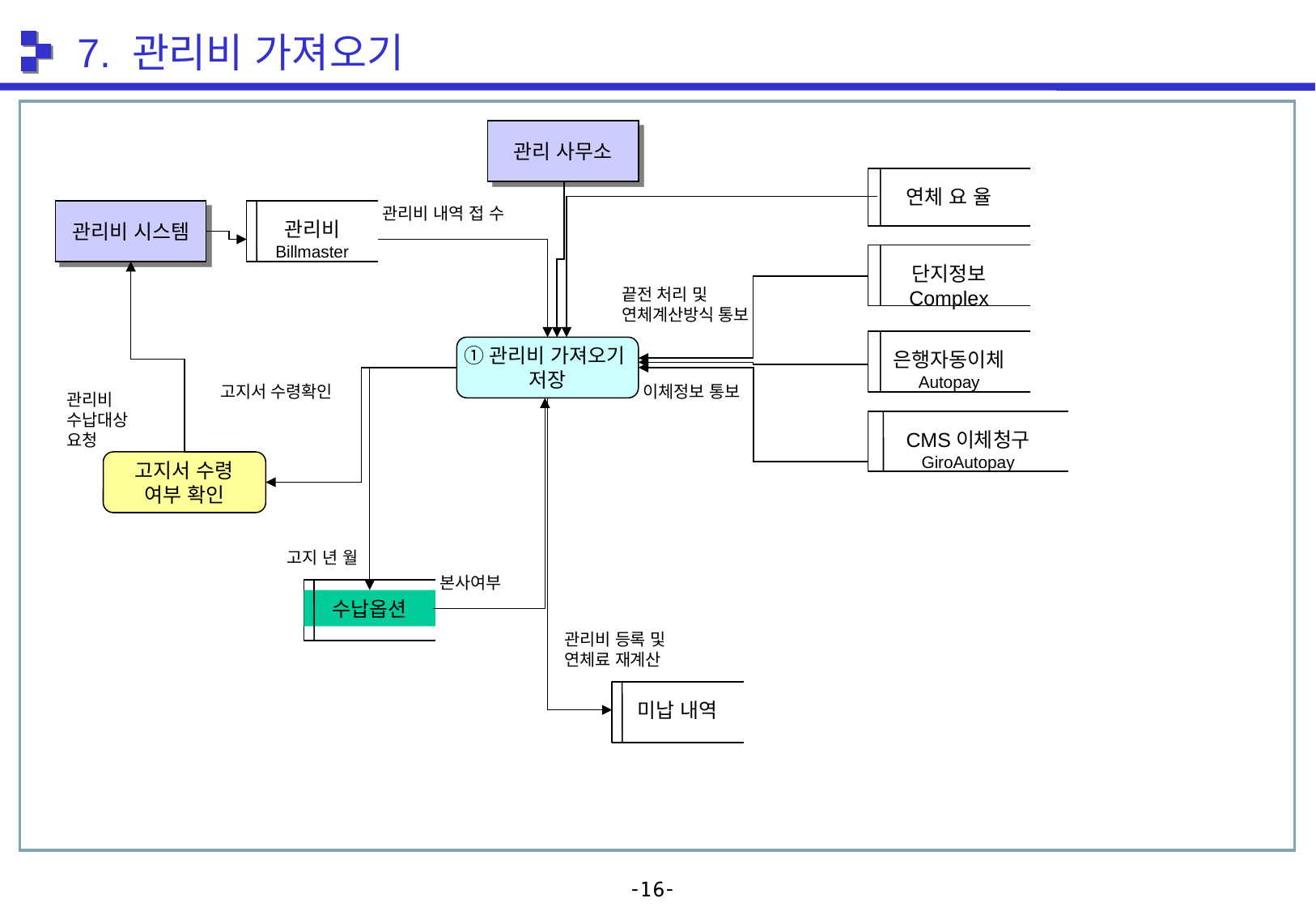

7. 관리비 가져오기

관리 사무소

연체 요 율

관리비 내역 접 수
관리비 시스템

관리비
Billmaster

단지정보
Complex

끝전 처리 및 연체계산방식 통보

은행자동이체
Autopay

①관리비 가져오기
저장
고지서 수령확인
이체정보 통보
관리비 수납대상 요청

CMS이체청구
GiroAutopay

고지서 수령
여부 확인
고지 년 월
본사여부

수납옵션

관리비 등록 및 연체료 재계산

미납 내역